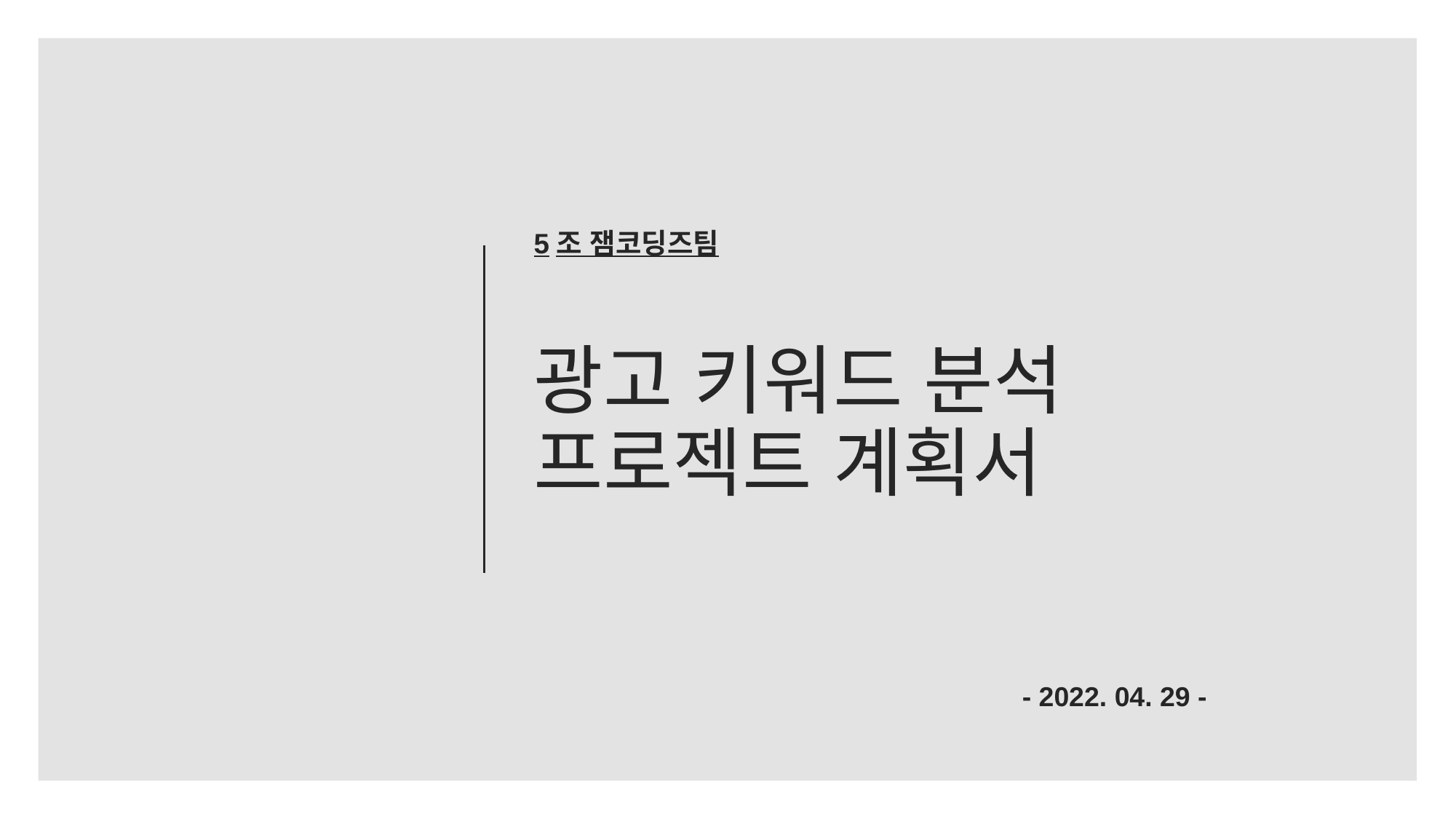

5조 잼코딩즈팀

광고 키워드 분석
프로젝트 계획서

- 2022. 04. 29 -